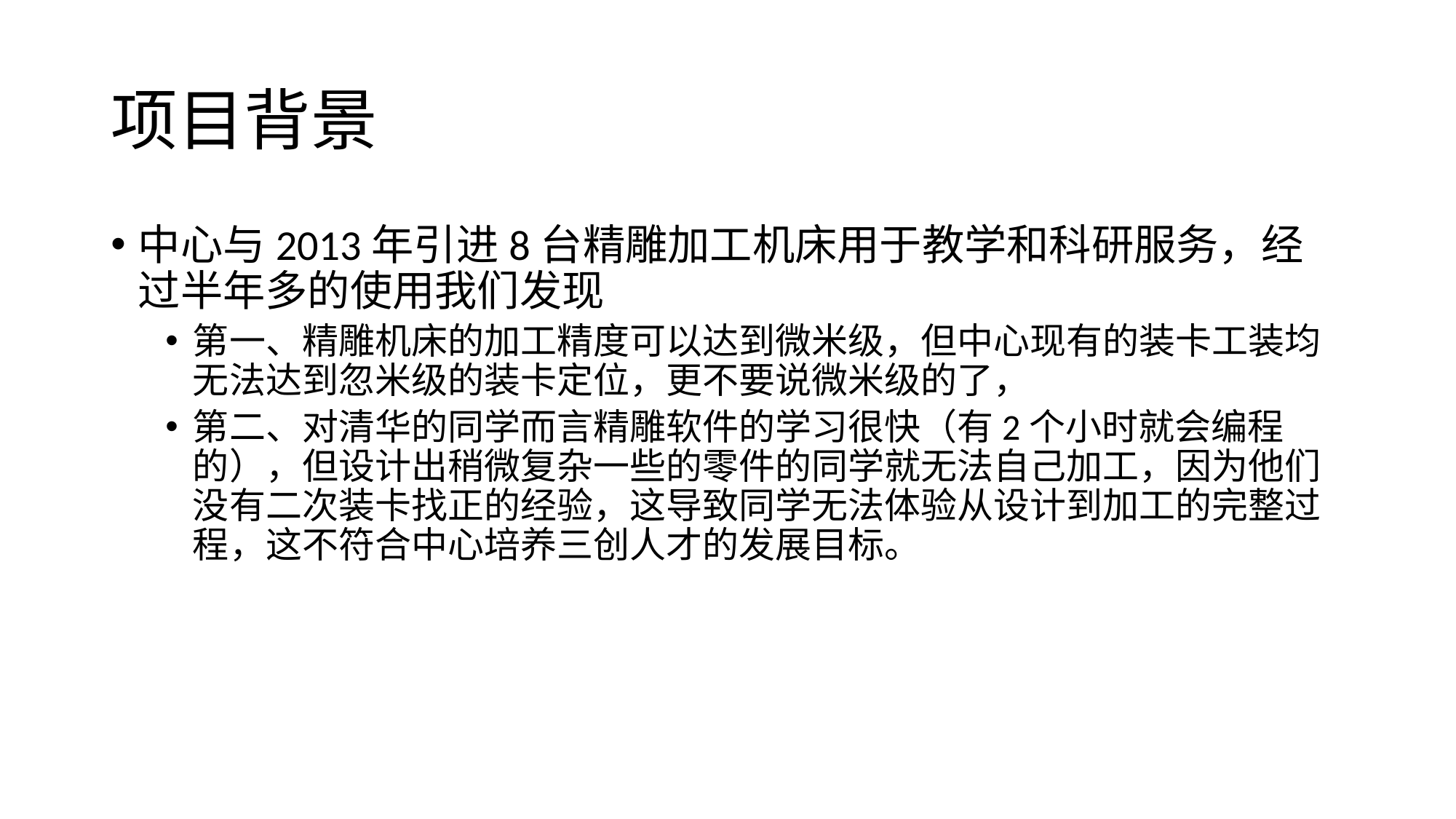

# 项目背景
中心与2013年引进8台精雕加工机床用于教学和科研服务，经过半年多的使用我们发现
第一、精雕机床的加工精度可以达到微米级，但中心现有的装卡工装均无法达到忽米级的装卡定位，更不要说微米级的了，
第二、对清华的同学而言精雕软件的学习很快（有2个小时就会编程的），但设计出稍微复杂一些的零件的同学就无法自己加工，因为他们没有二次装卡找正的经验，这导致同学无法体验从设计到加工的完整过程，这不符合中心培养三创人才的发展目标。